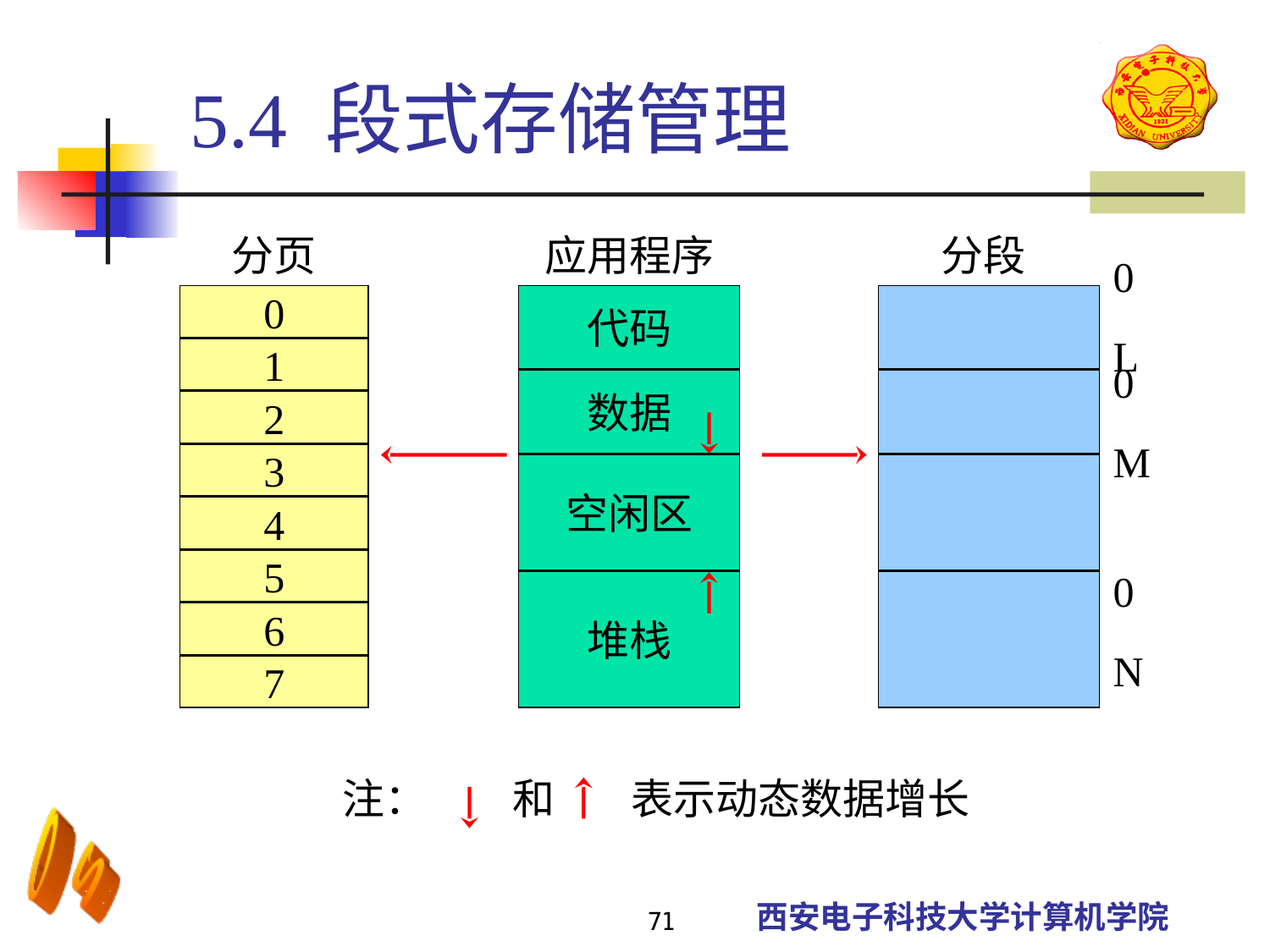

5.4 段式存储管理
分页
0
1
2
3

4
5
6
7
应用程序
代码
数据

空闲区
堆栈

分段
0
L

0
M

0
N

注：         和        表示动态数据增长

71